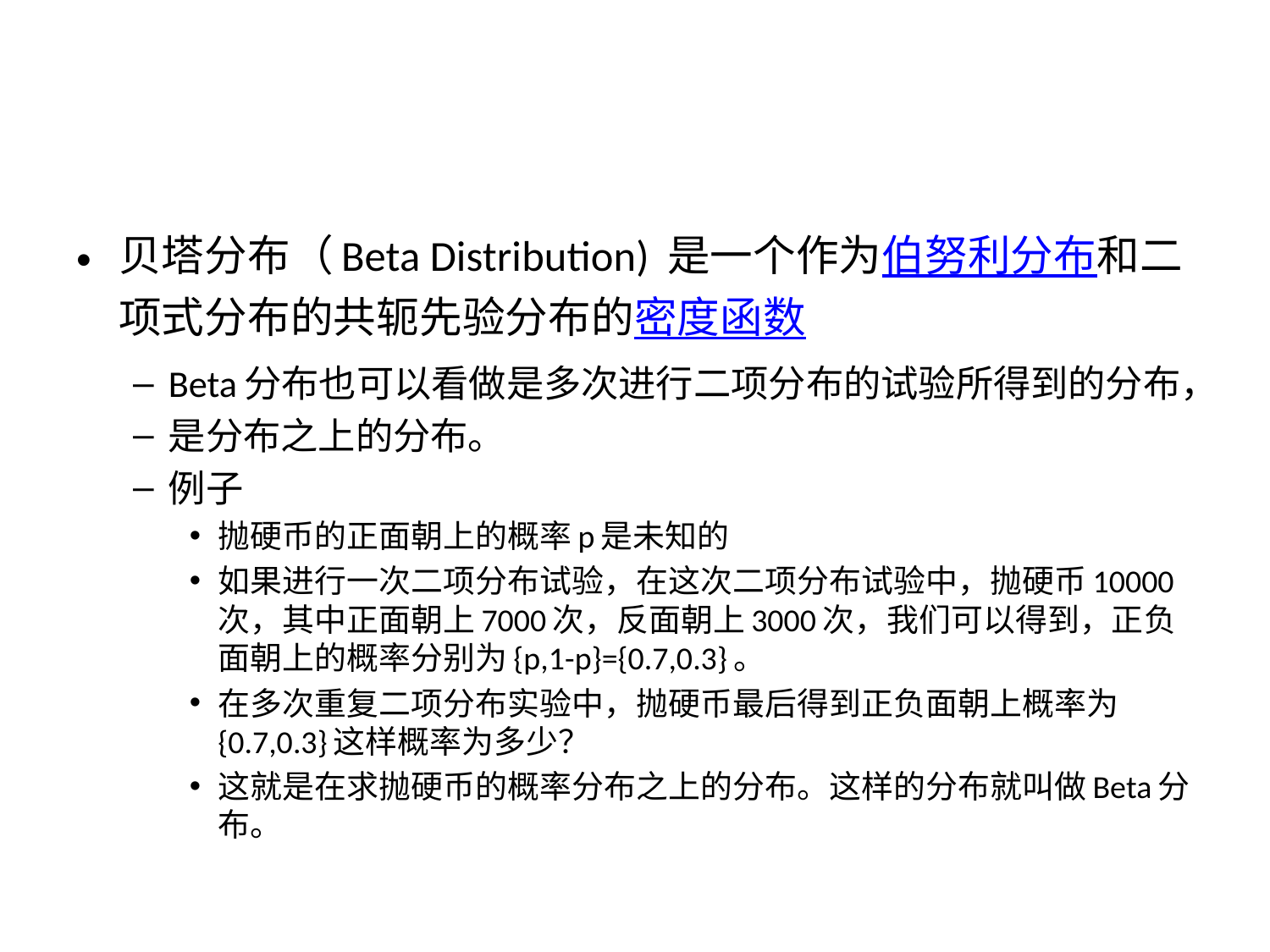

#
贝塔分布（Beta Distribution) 是一个作为伯努利分布和二项式分布的共轭先验分布的密度函数
Beta分布也可以看做是多次进行二项分布的试验所得到的分布，
是分布之上的分布。
例子
抛硬币的正面朝上的概率p是未知的
如果进行一次二项分布试验，在这次二项分布试验中，抛硬币10000次，其中正面朝上7000次，反面朝上3000次，我们可以得到，正负面朝上的概率分别为{p,1-p}={0.7,0.3}。
在多次重复二项分布实验中，抛硬币最后得到正负面朝上概率为{0.7,0.3}这样概率为多少？
这就是在求抛硬币的概率分布之上的分布。这样的分布就叫做Beta分布。